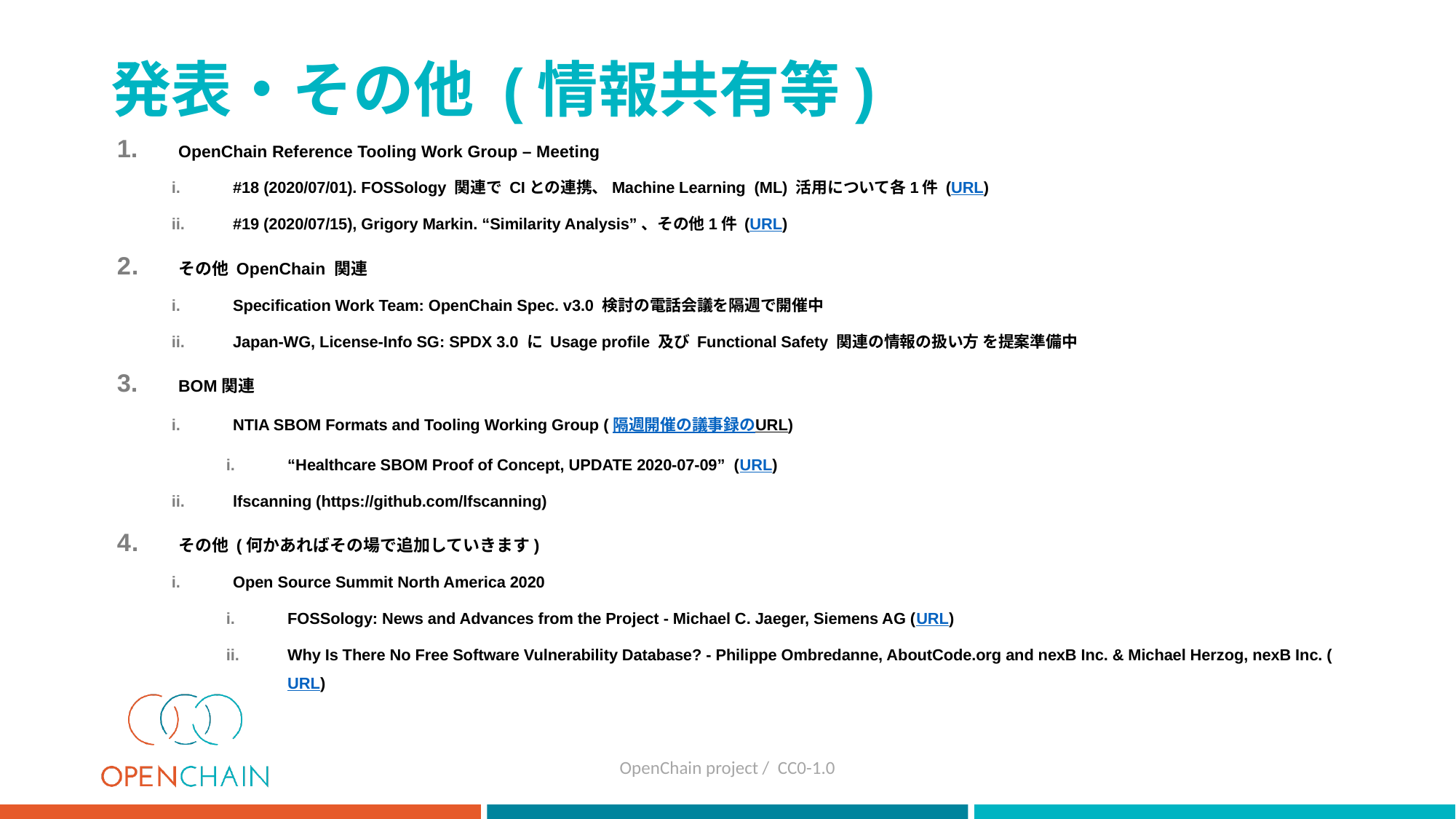

# 発表・その他 (情報共有等)
OpenChain Reference Tooling Work Group – Meeting
#18 (2020/07/01). FOSSology 関連で CIとの連携、Machine Learning  (ML) 活用について各1件 (URL)
#19 (2020/07/15), Grigory Markin. “Similarity Analysis”、その他1件 (URL)
その他 OpenChain 関連
Specification Work Team: OpenChain Spec. v3.0 検討の電話会議を隔週で開催中
Japan-WG, License-Info SG: SPDX 3.0 に Usage profile 及び Functional Safety 関連の情報の扱い方 を提案準備中
BOM関連
NTIA SBOM Formats and Tooling Working Group (隔週開催の議事録のURL)
“Healthcare SBOM Proof of Concept, UPDATE 2020-07-09”  (URL)
lfscanning (https://github.com/lfscanning)
その他 (何かあればその場で追加していきます)
Open Source Summit North America 2020
FOSSology: News and Advances from the Project - Michael C. Jaeger, Siemens AG (URL)
Why Is There No Free Software Vulnerability Database? - Philippe Ombredanne, AboutCode.org and nexB Inc. & Michael Herzog, nexB Inc. (URL)

OpenChain project /  CC0-1.0